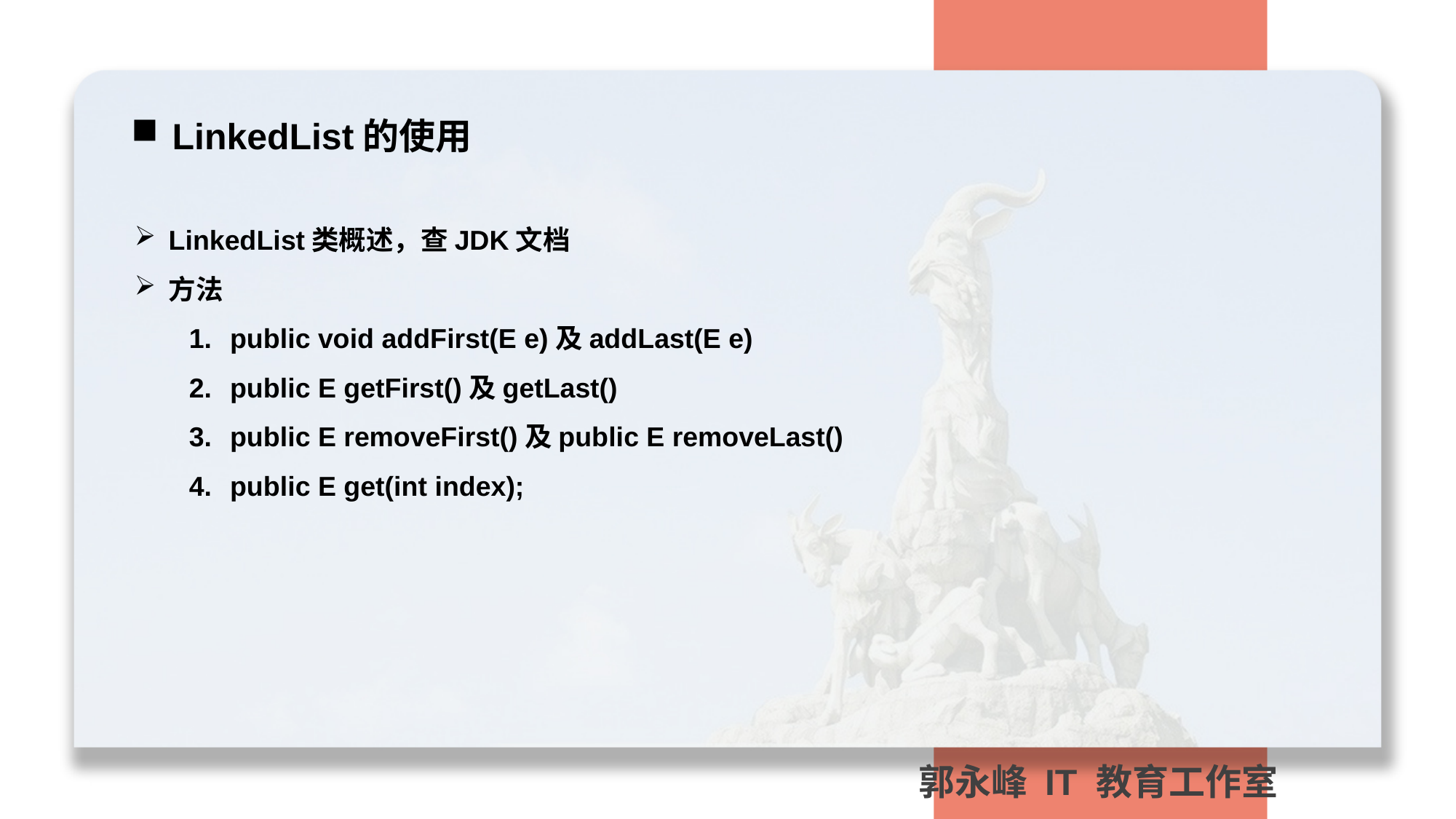

LinkedList的使用
LinkedList类概述，查JDK文档
方法
public void addFirst(E e)及addLast(E e)
public E getFirst()及getLast()
public E removeFirst()及public E removeLast()
public E get(int index);